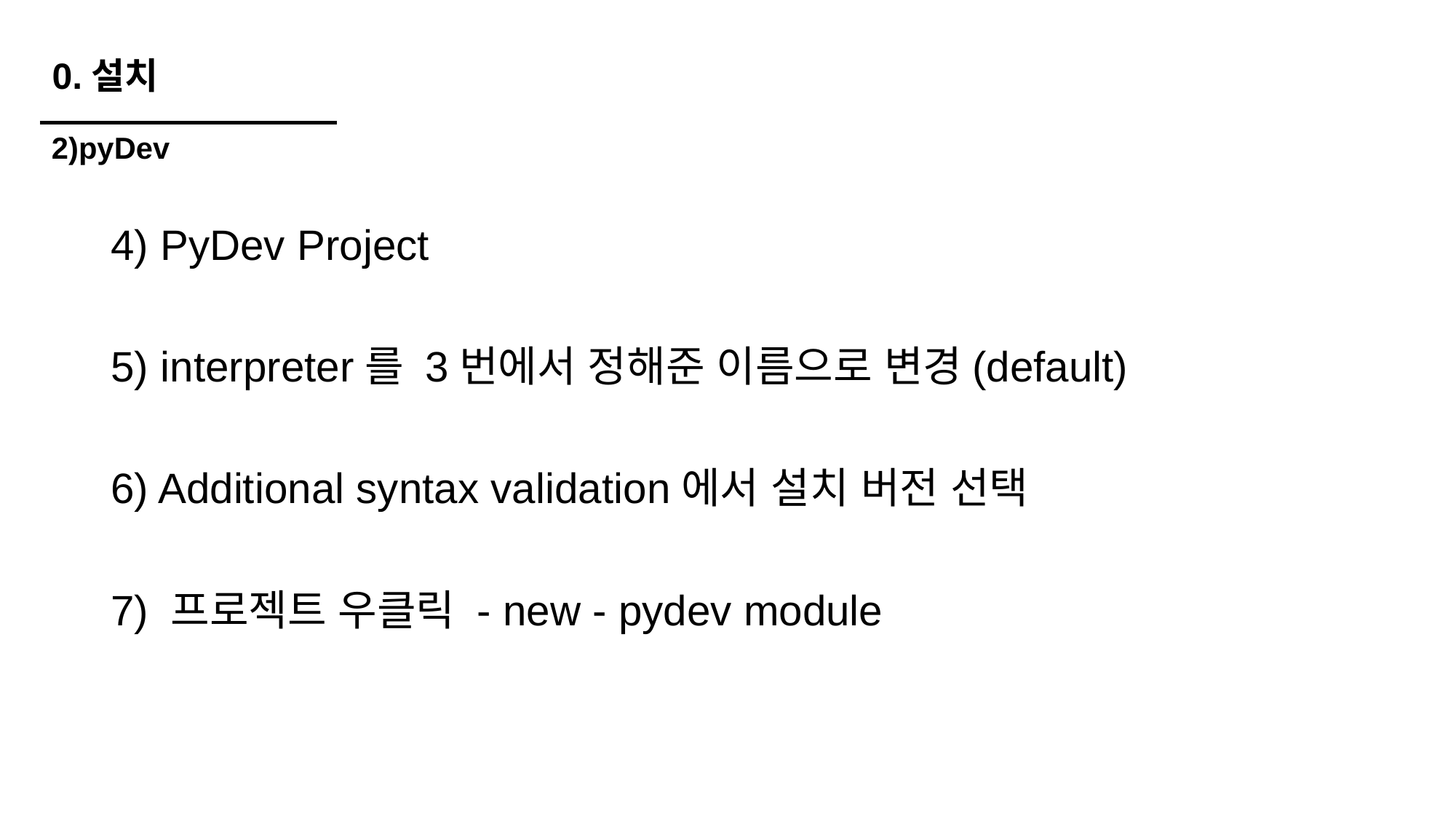

# 0.설치
2)pyDev
4) PyDev Project

5) interpreter를 3번에서 정해준 이름으로 변경(default)

6) Additional syntax validation에서 설치 버전 선택

7) 프로젝트 우클릭 - new - pydev module